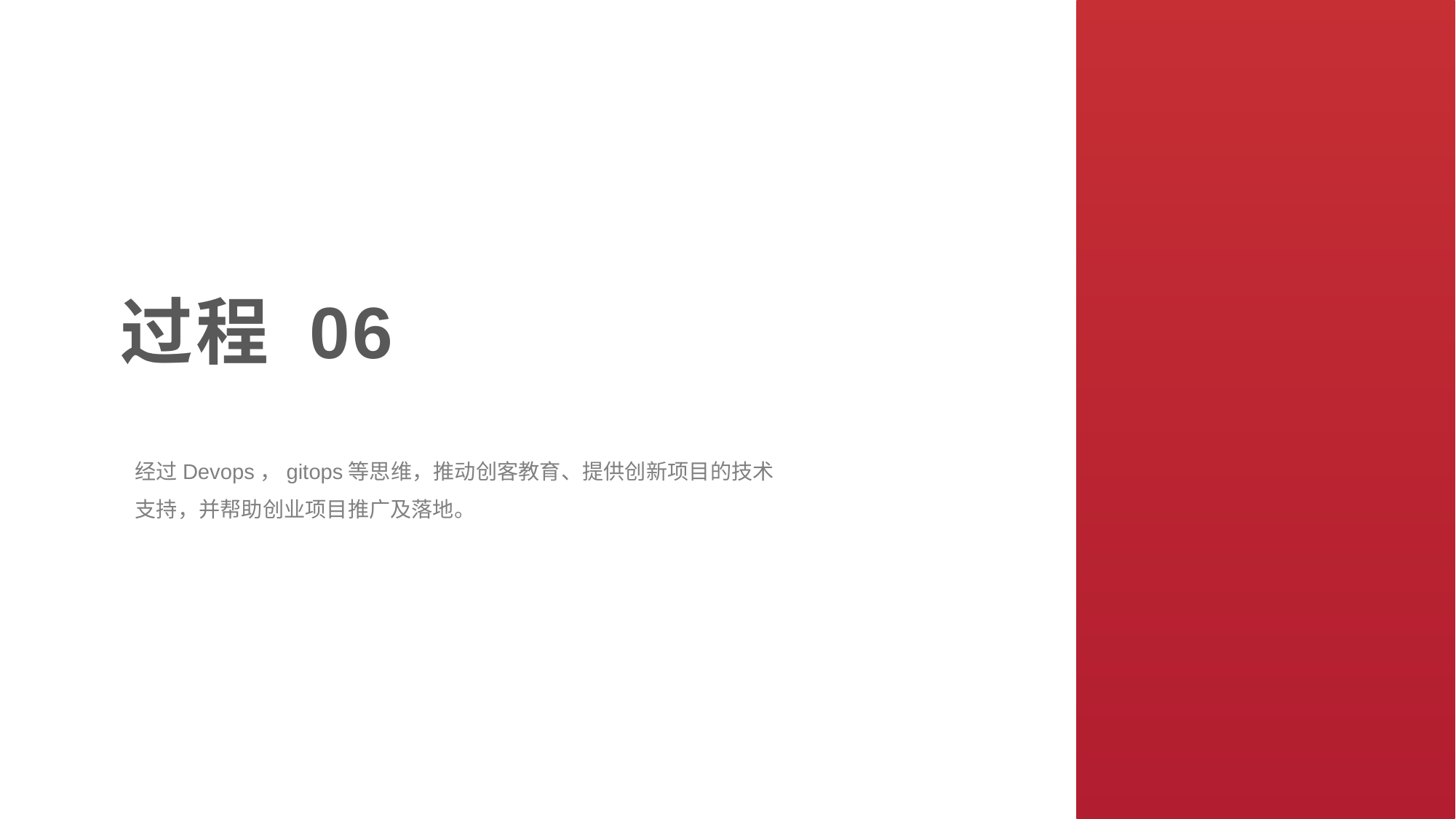

过程 06
经过Devops，gitops等思维，推动创客教育、提供创新项目的技术支持，并帮助创业项目推广及落地。
13